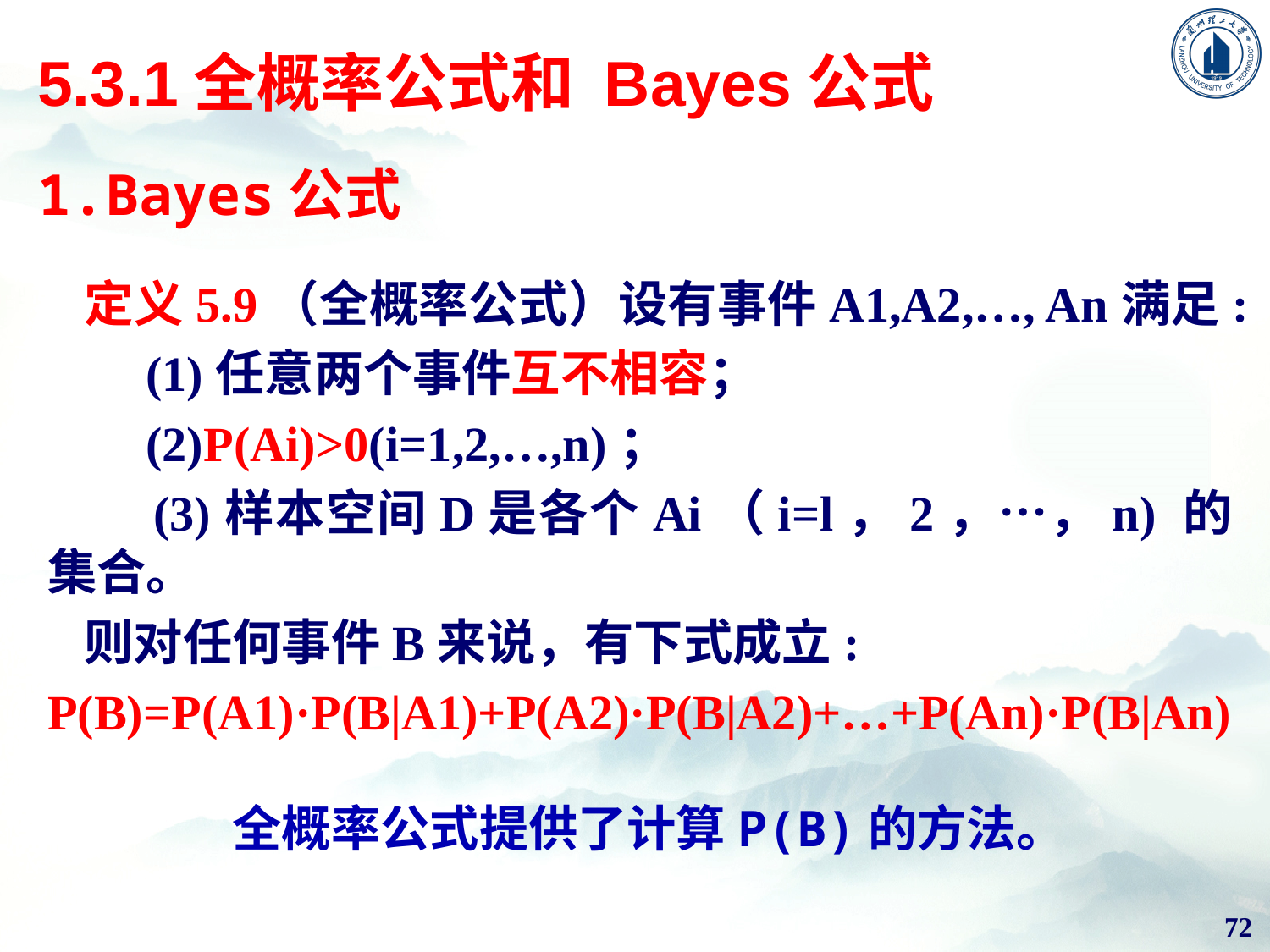

5.3.1全概率公式和 Bayes公式
# 1.Bayes公式
定义5.9（全概率公式）设有事件A1,A2,…, An满足:
     (1)任意两个事件互不相容；
     (2)P(Ai)>0(i=1,2,…,n)；
     (3)样本空间D是各个Ai（i=l，2，…，n) 的集合。
则对任何事件B来说，有下式成立:
P(B)=P(A1)·P(B|A1)+P(A2)·P(B|A2)+…+P(An)·P(B|An)

全概率公式提供了计算P(B)的方法。
72